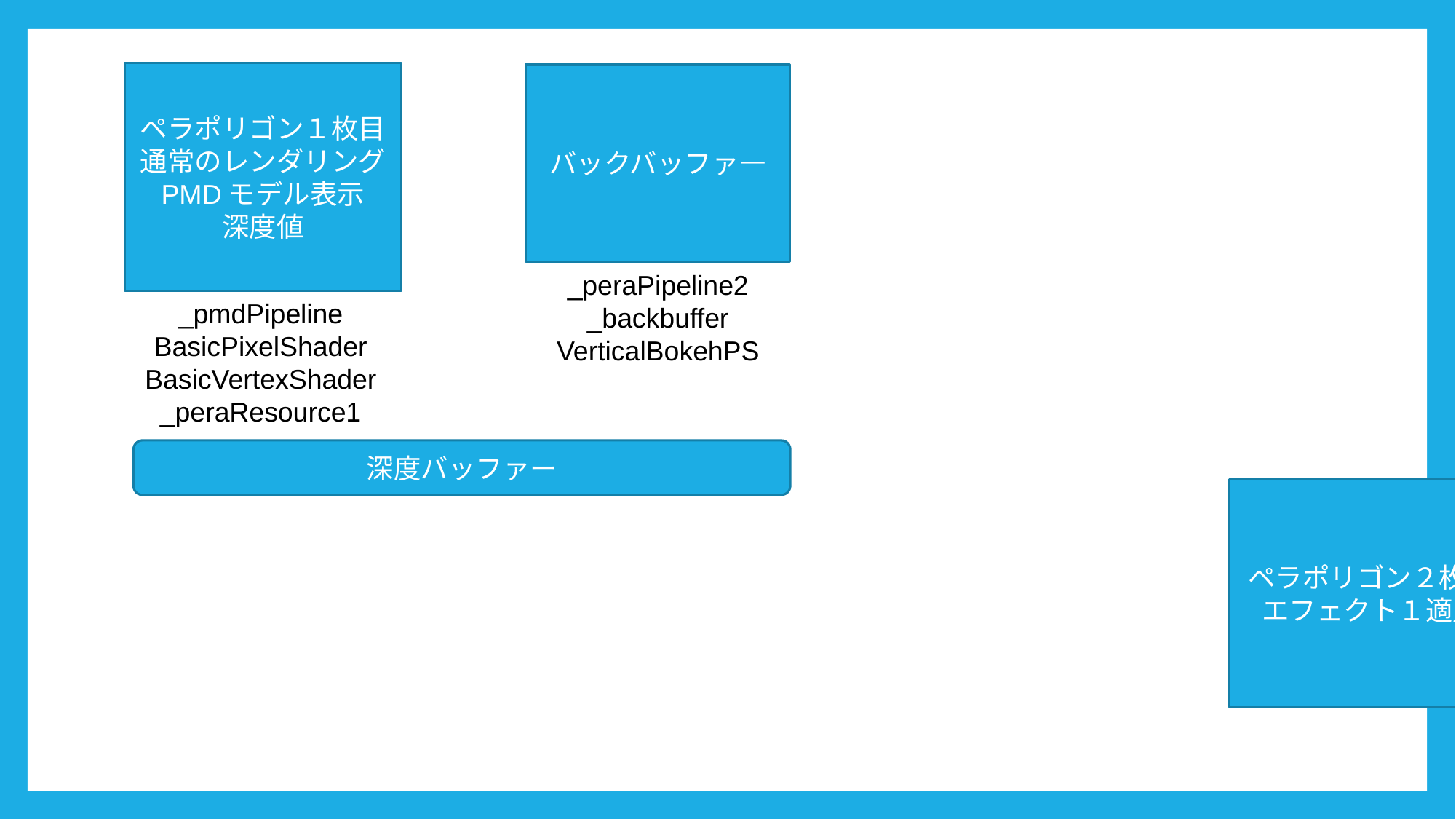

ペラポリゴン１枚目
通常のレンダリング
PMDモデル表示
深度値
_pmdPipeline
BasicPixelShader
BasicVertexShader
_peraResource1
バックバッファ―
_peraPipeline2
_backbuffer
VerticalBokehPS
深度バッファー
ペラポリゴン２枚目
エフェクト１適用